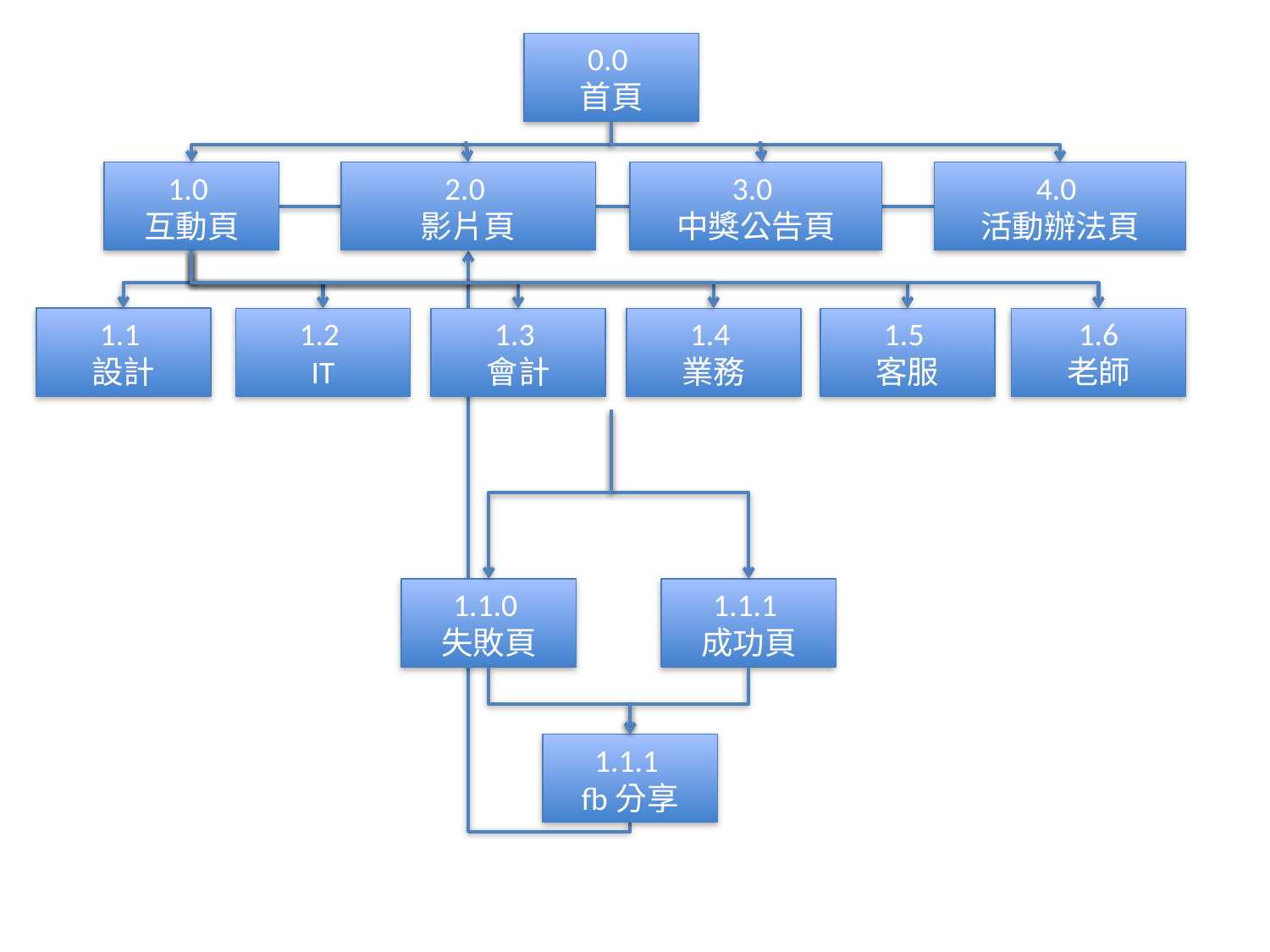

0.0
首頁
1.0
互動頁
2.0
影片頁
3.0
中獎公告頁
4.0
活動辦法頁
1.1
設計
1.2
IT
1.3
會計
1.4
業務
1.5
客服
1.6
老師
1.1.0
失敗頁
1.1.1
成功頁
1.1.1
fb分享